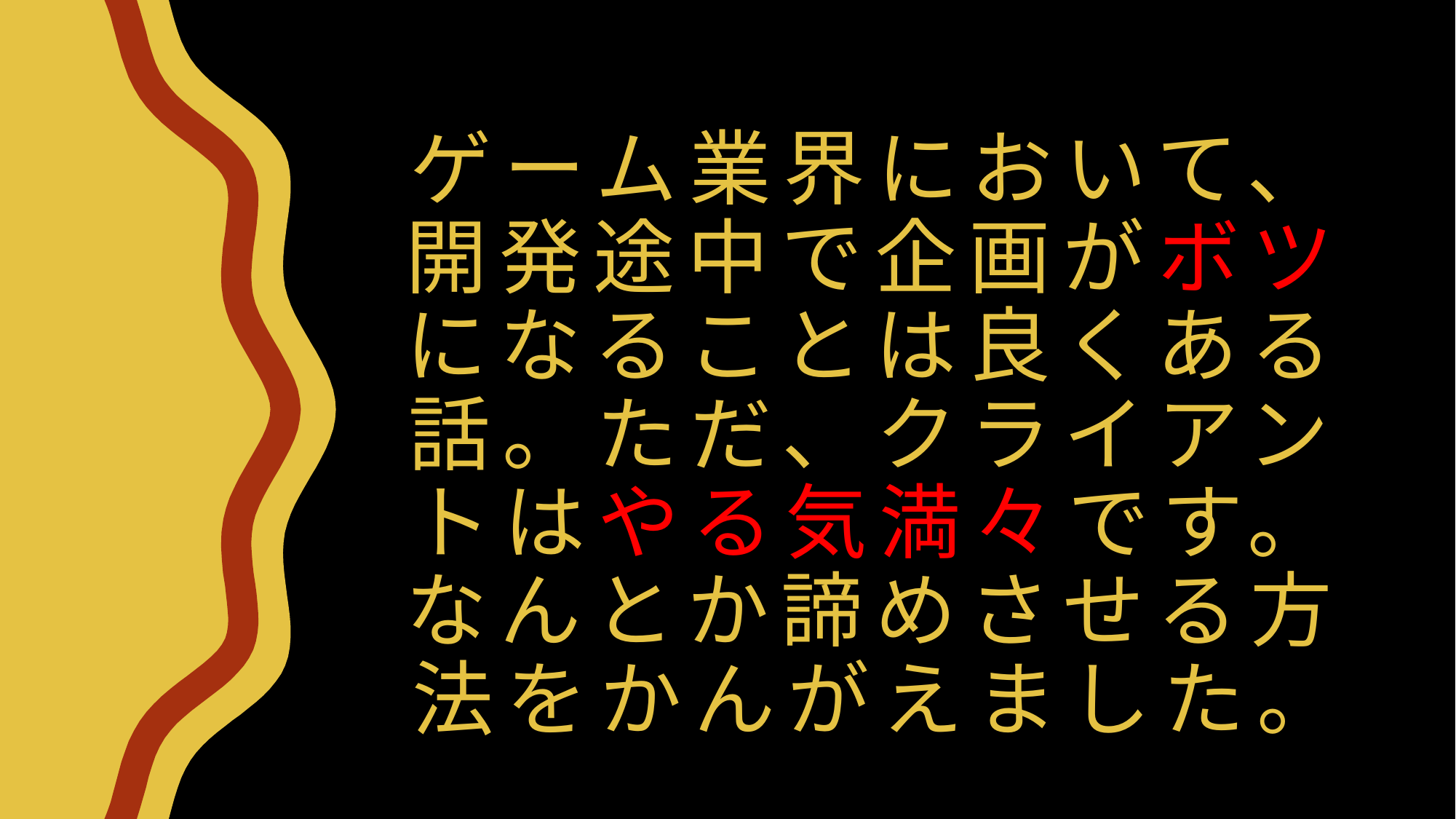

# ゲーム業界において、開発途中で企画がボツになることは良くある話。ただ、クライアントはやる気満々です。 なんとか諦めさせる方法をかんがえました。